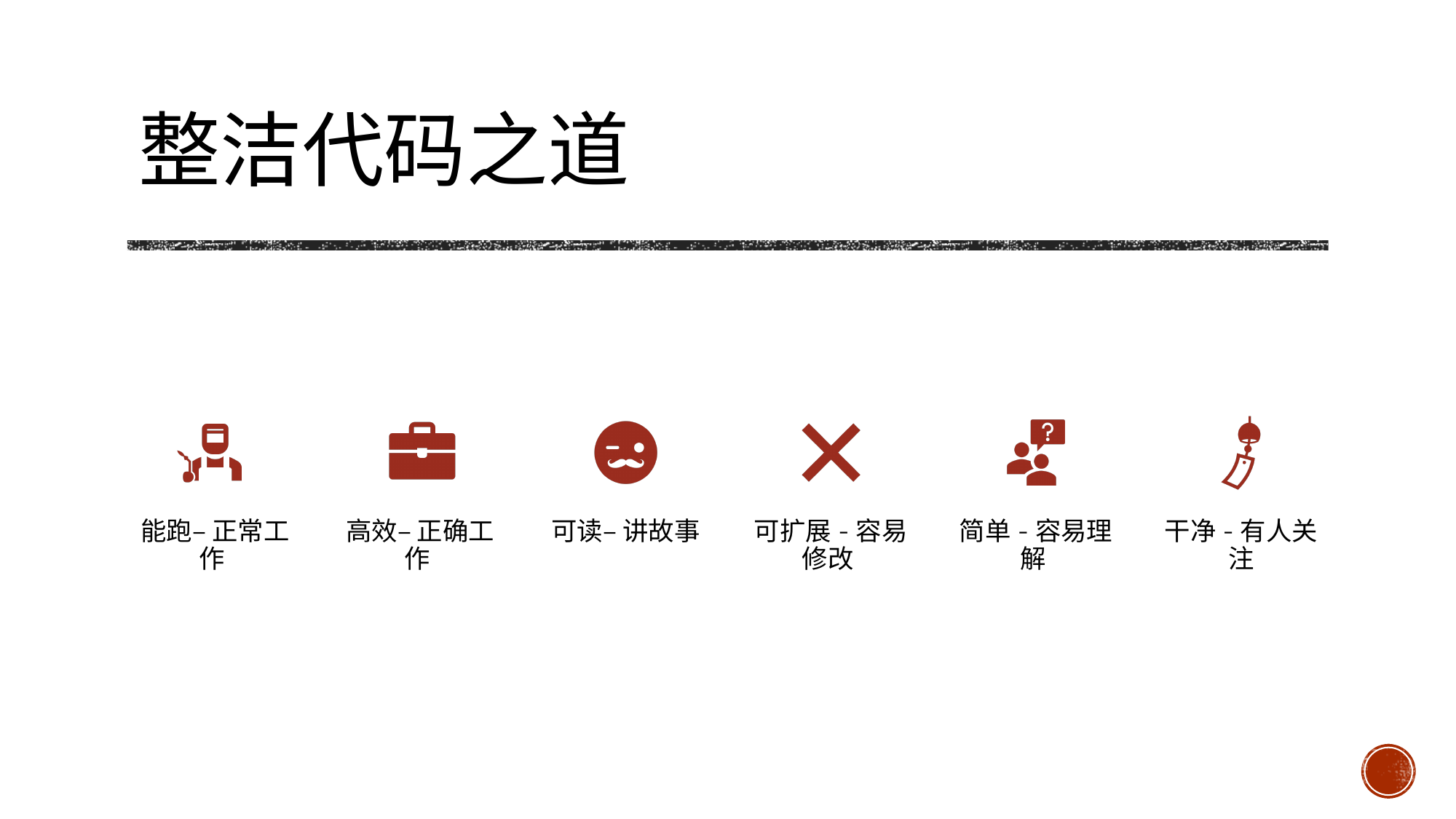

# 整洁代码之道

能跑– 正常工作
高效– 正确工作
可读– 讲故事
可扩展-容易修改
简单-容易理解
干净-有人关注